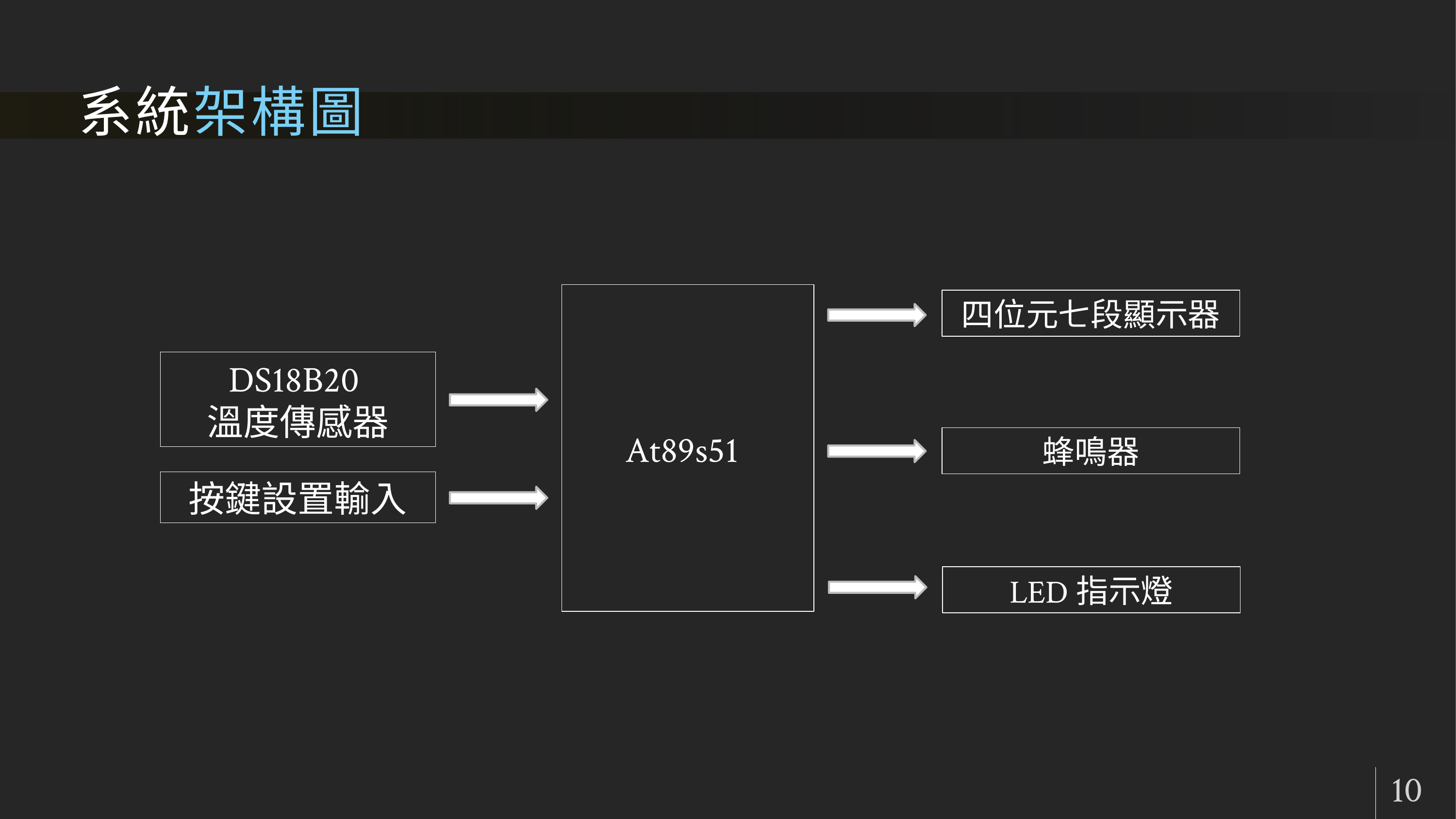

# 系統架構圖

四位元七段顯示器

DS18B20
溫度傳感器

At89s51
蜂鳴器

按鍵設置輸入

LED指示燈
10